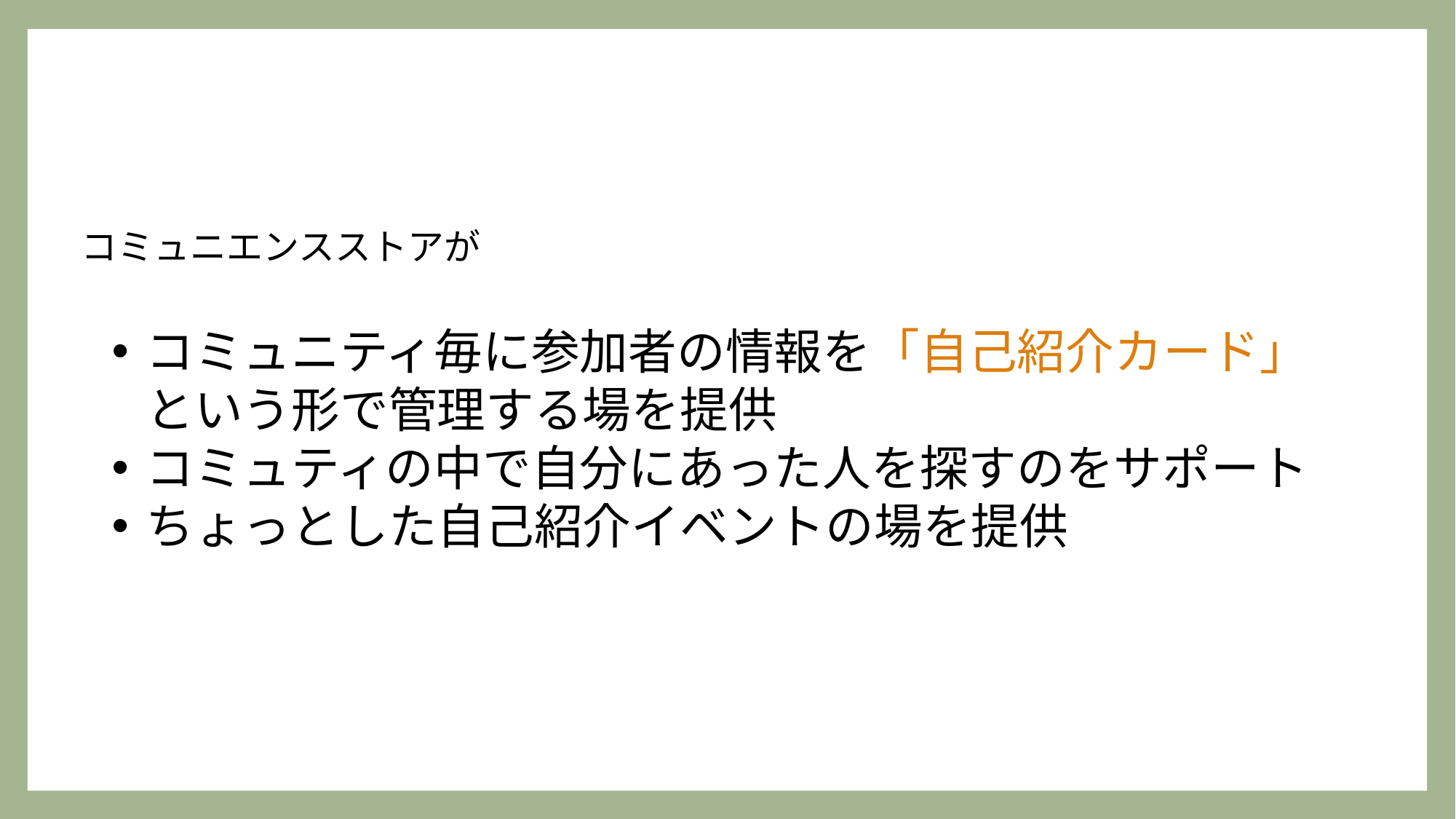

コミュニエンスストアが
コミュニティ毎に参加者の情報を「自己紹介カード」という形で管理する場を提供
コミュティの中で自分にあった人を探すのをサポート
ちょっとした自己紹介イベントの場を提供